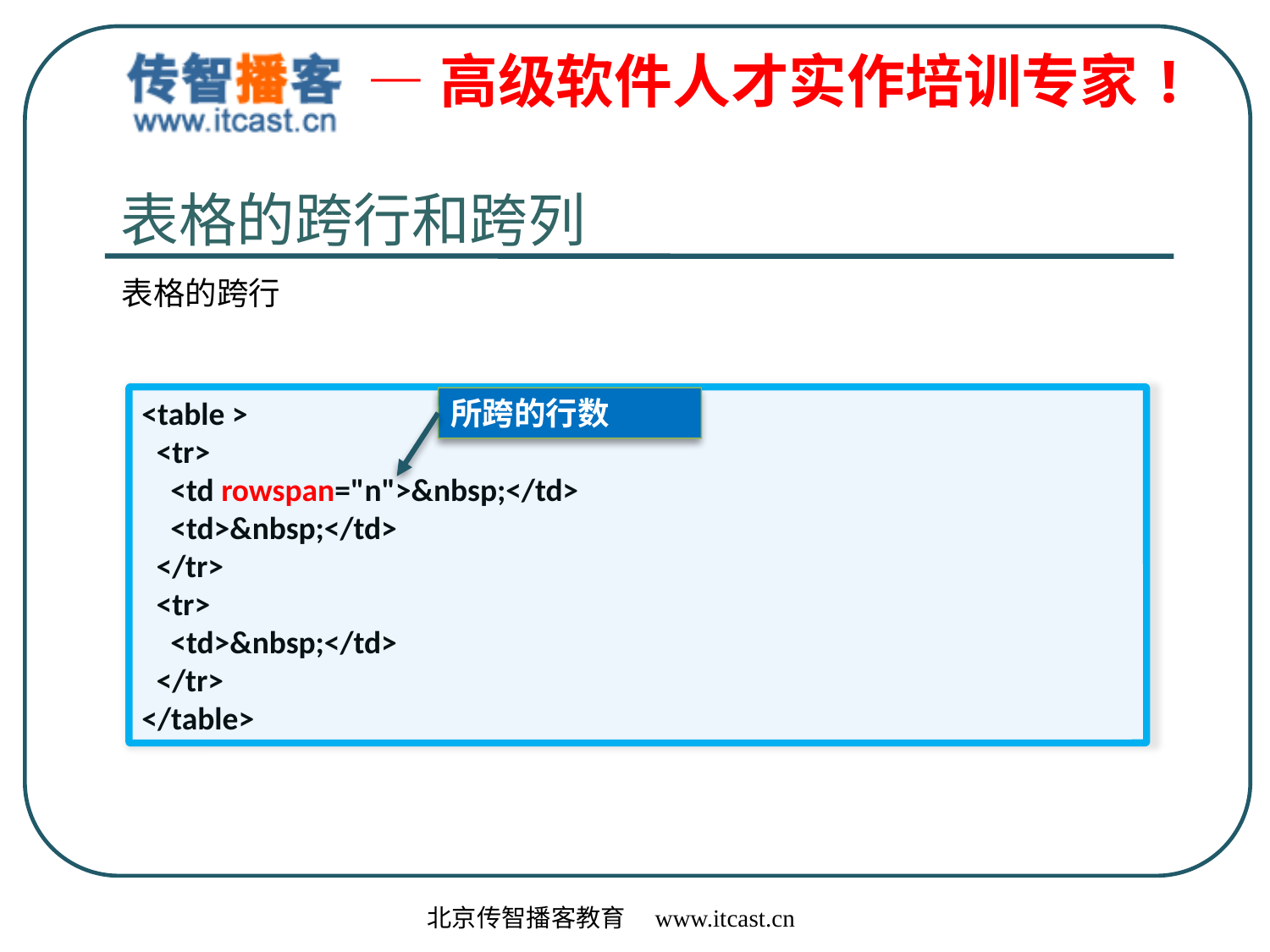

表格的跨行和跨列
表格的跨行

<table >
  <tr>
    <td rowspan="n">&nbsp;</td>
    <td>&nbsp;</td>
  </tr>
  <tr>
    <td>&nbsp;</td>
  </tr>
</table>
所跨的行数
北京传智播客教育   www.itcast.cn